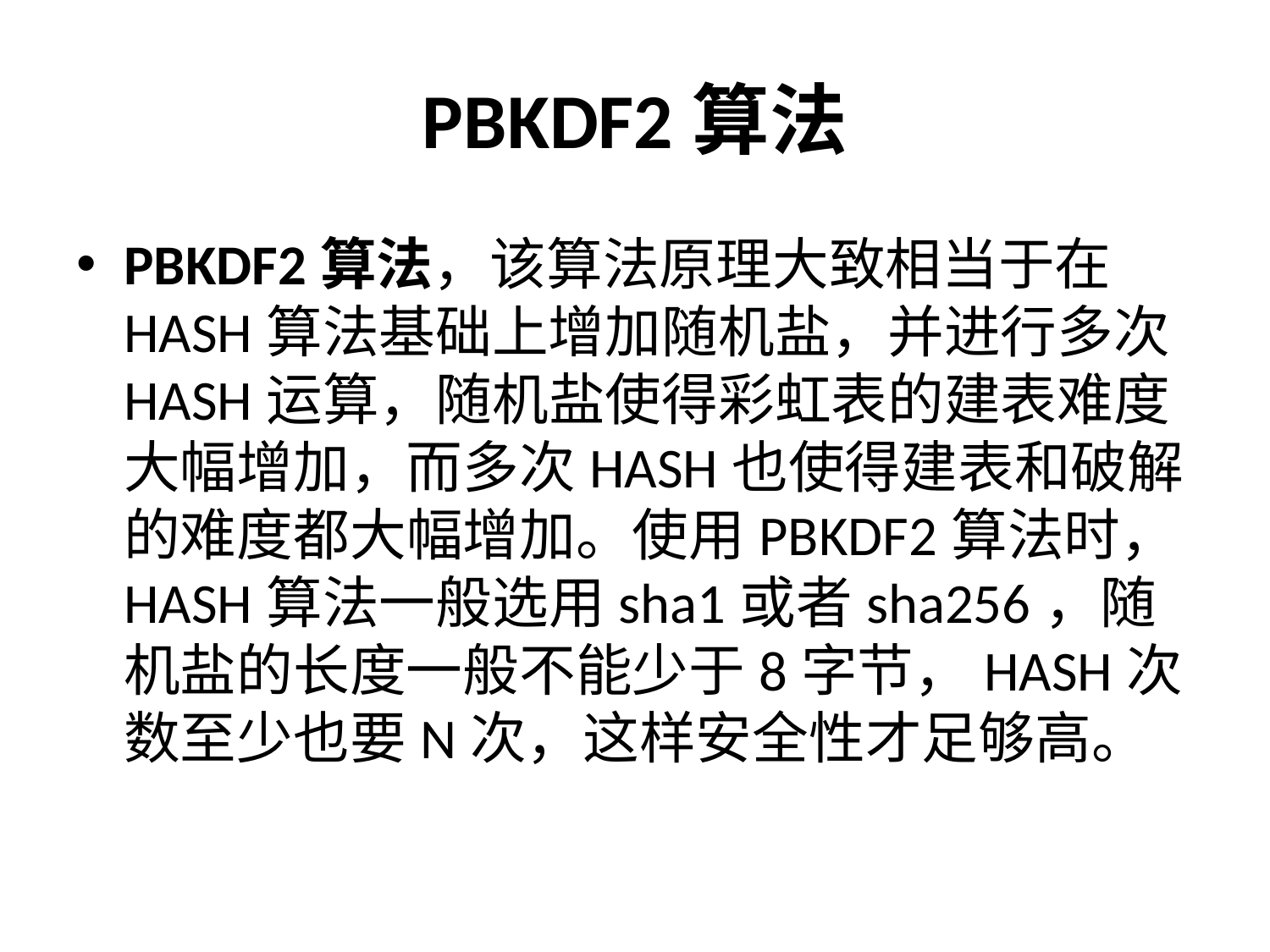

# PBKDF2算法
PBKDF2算法，该算法原理大致相当于在HASH算法基础上增加随机盐，并进行多次HASH运算，随机盐使得彩虹表的建表难度大幅增加，而多次HASH也使得建表和破解的难度都大幅增加。使用PBKDF2算法时，HASH算法一般选用sha1或者sha256，随机盐的长度一般不能少于8字节，HASH次数至少也要N次，这样安全性才足够高。